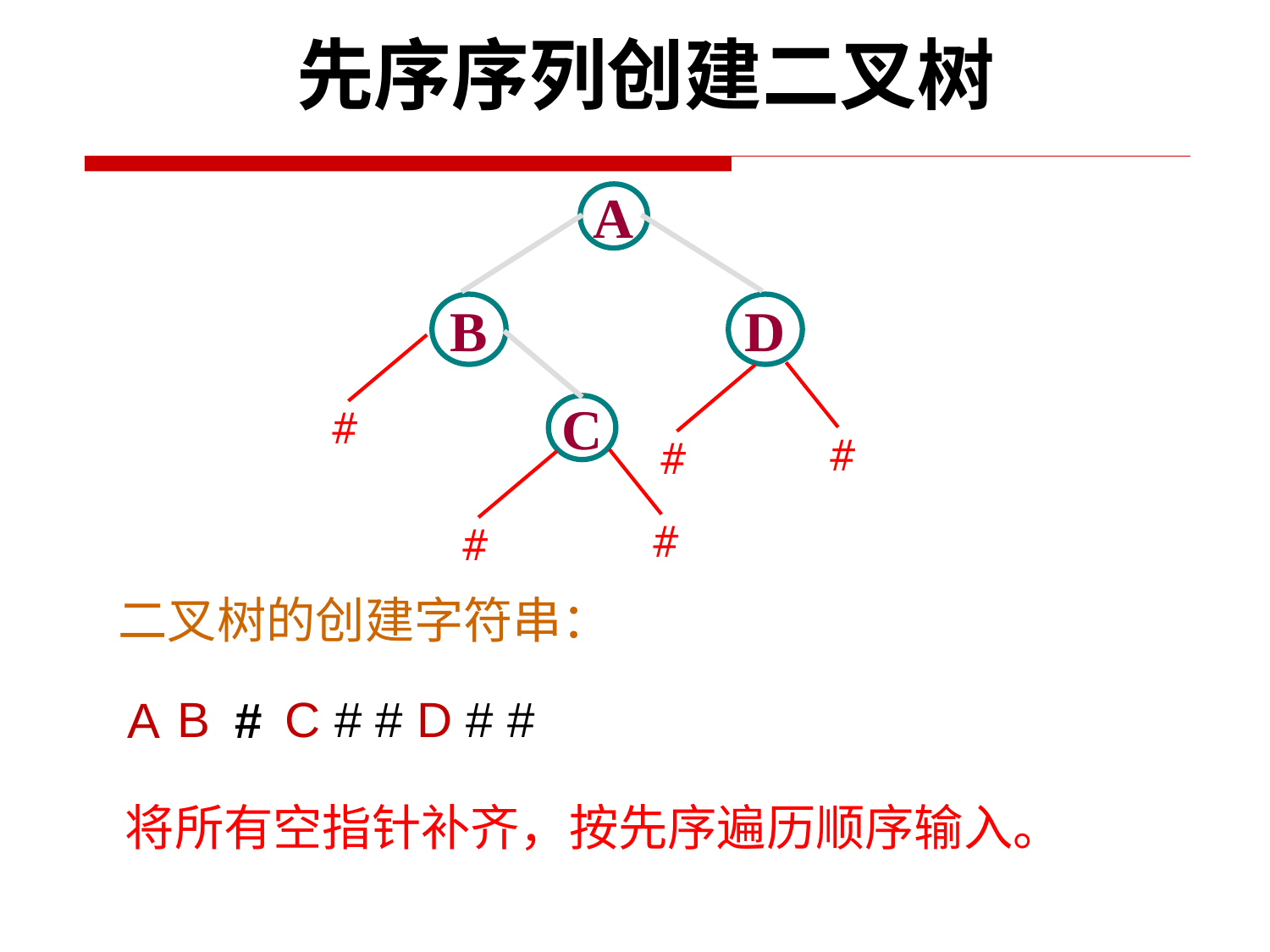

先序序列创建二叉树
A

B
D

#
C
#
#
#
#
二叉树的创建字符串：
C # # D # #
B
A
#
将所有空指针补齐，按先序遍历顺序输入。